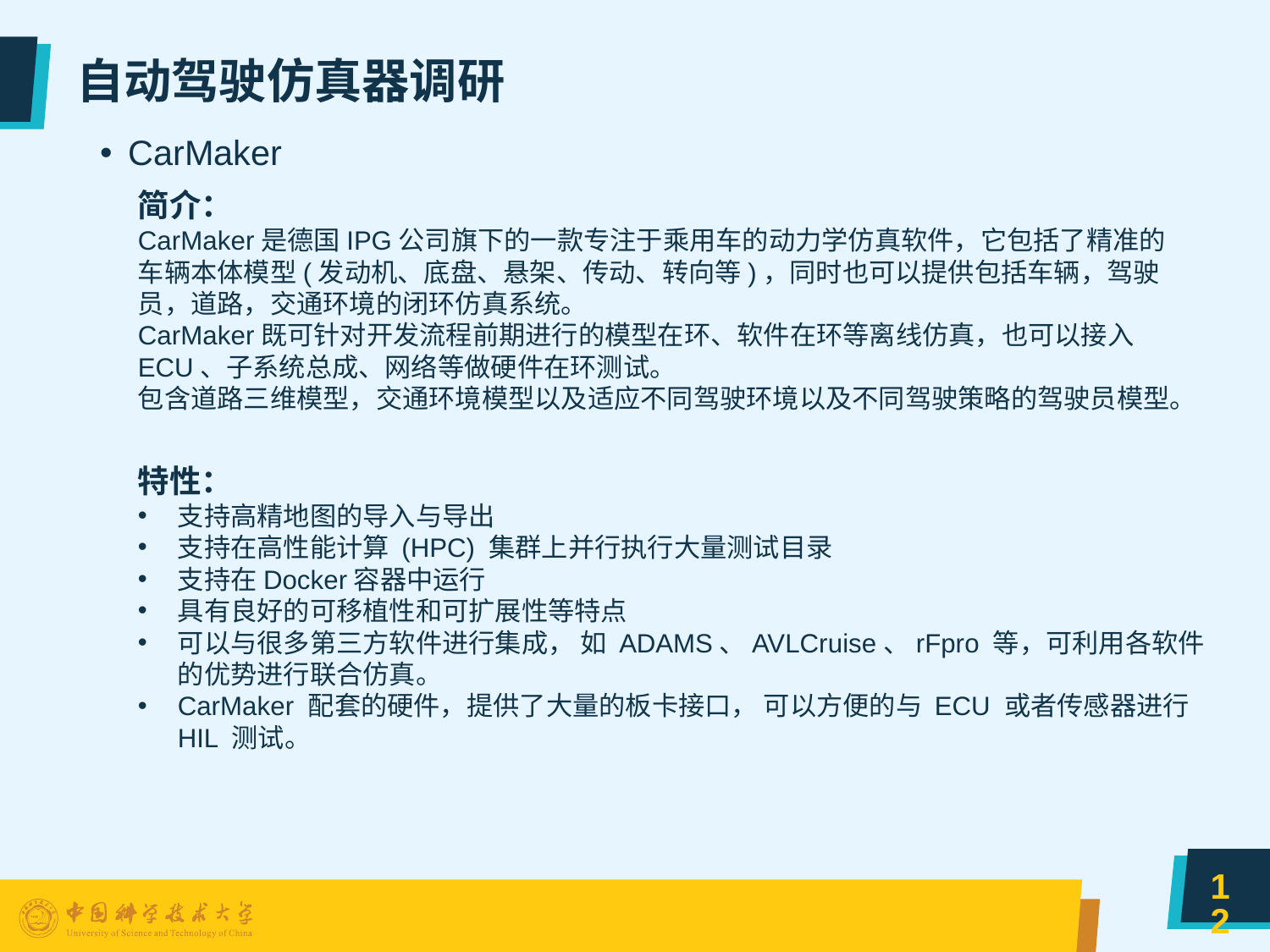

# 自动驾驶仿真器调研
CarMaker
简介：
CarMaker是德国IPG公司旗下的一款专注于乘用车的动力学仿真软件，它包括了精准的车辆本体模型(发动机、底盘、悬架、传动、转向等)，同时也可以提供包括车辆，驾驶员，道路，交通环境的闭环仿真系统。
CarMaker既可针对开发流程前期进行的模型在环、软件在环等离线仿真，也可以接入ECU、子系统总成、网络等做硬件在环测试。
包含道路三维模型，交通环境模型以及适应不同驾驶环境以及不同驾驶策略的驾驶员模型。
特性：
支持高精地图的导入与导出
支持在高性能计算 (HPC) 集群上并行执行大量测试目录
支持在Docker容器中运行
具有良好的可移植性和可扩展性等特点
可以与很多第三方软件进行集成， 如 ADAMS、AVLCruise、rFpro 等，可利用各软件的优势进行联合仿真。
CarMaker 配套的硬件，提供了大量的板卡接口， 可以方便的与 ECU 或者传感器进行 HIL 测试。
12